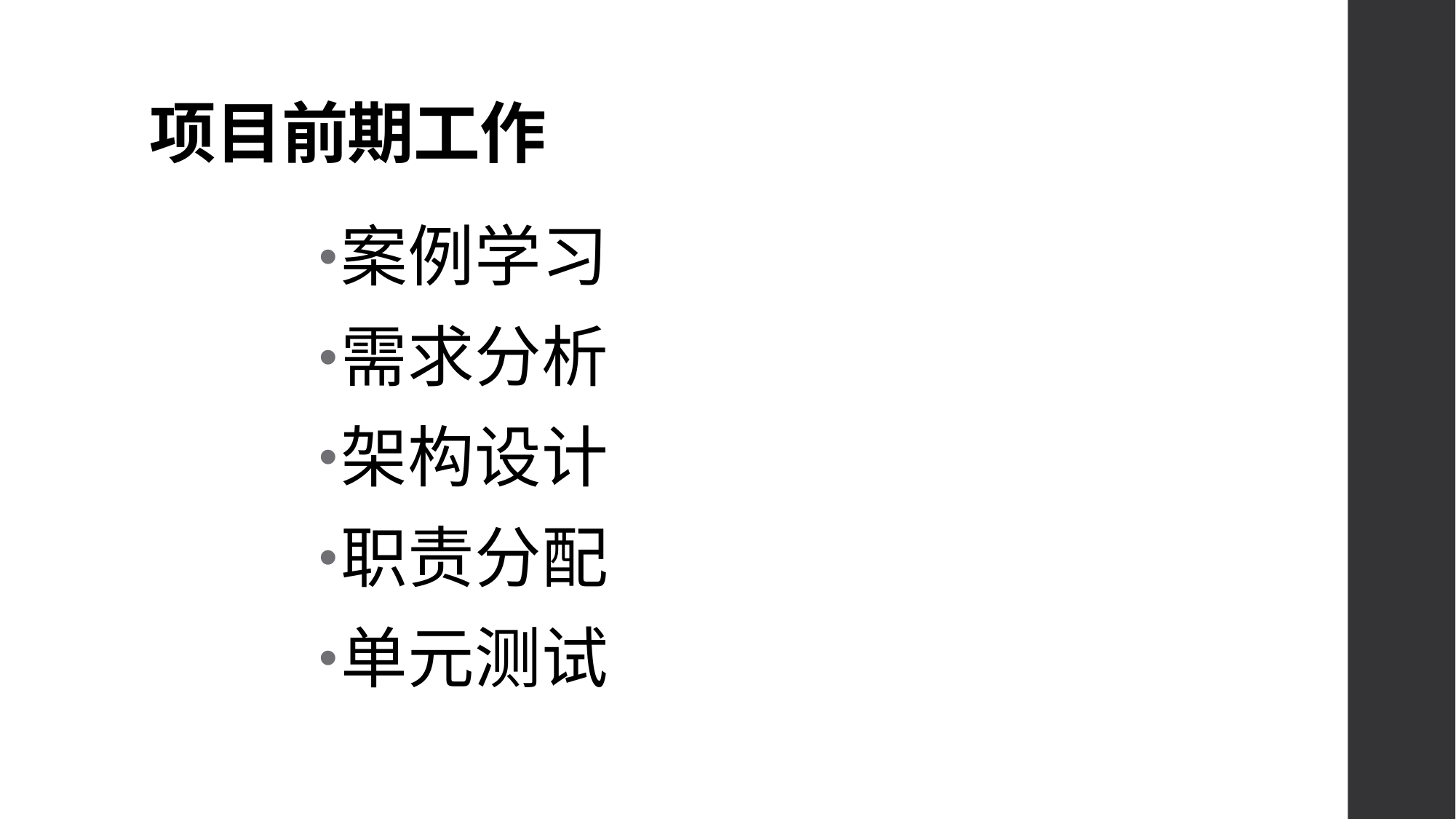

# 项目前期工作
案例学习
需求分析
架构设计
职责分配
单元测试